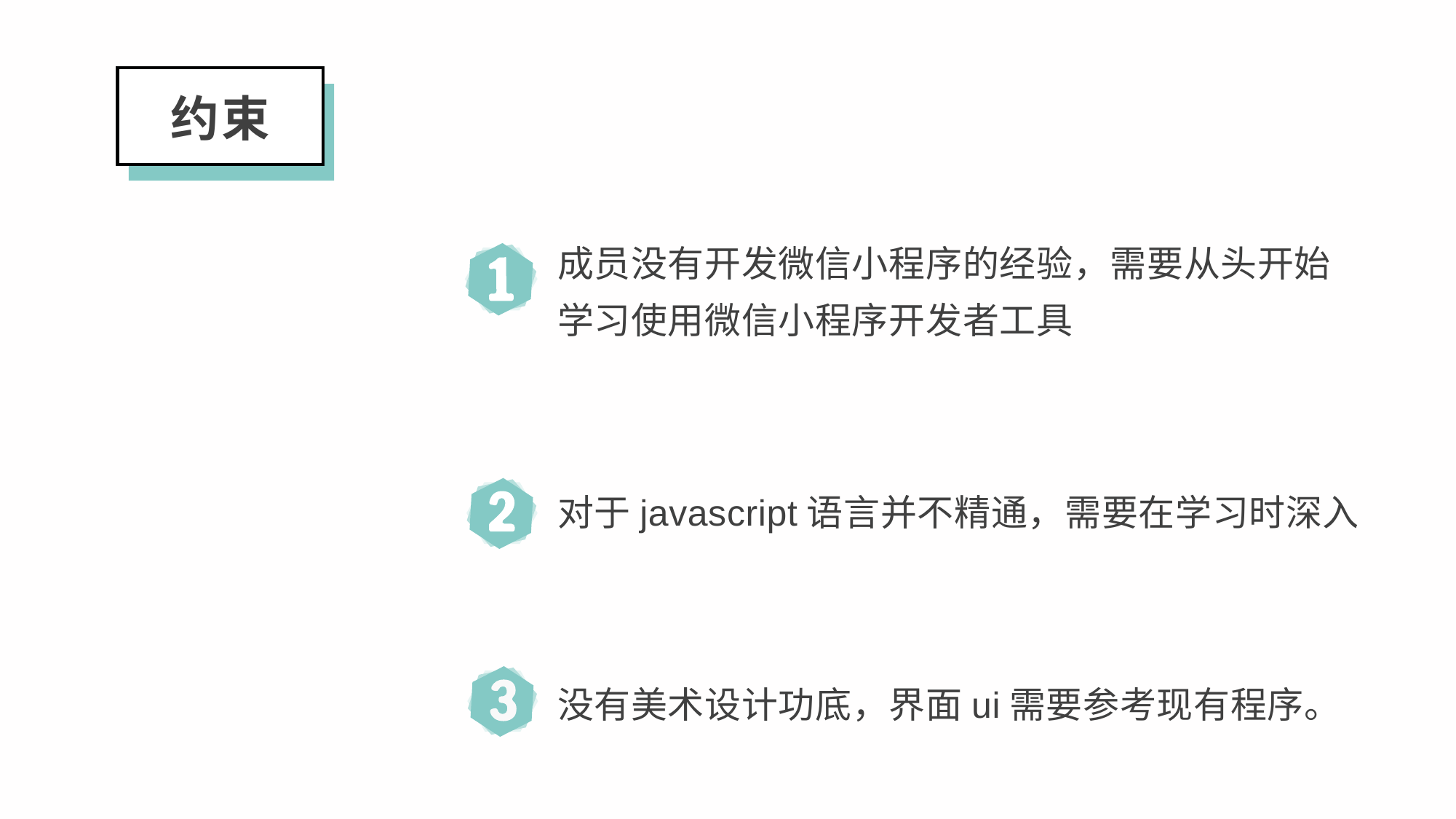

约束
成员没有开发微信小程序的经验，需要从头开始学习使用微信小程序开发者工具

对于javascript语言并不精通，需要在学习时深入

没有美术设计功底，界面ui需要参考现有程序。